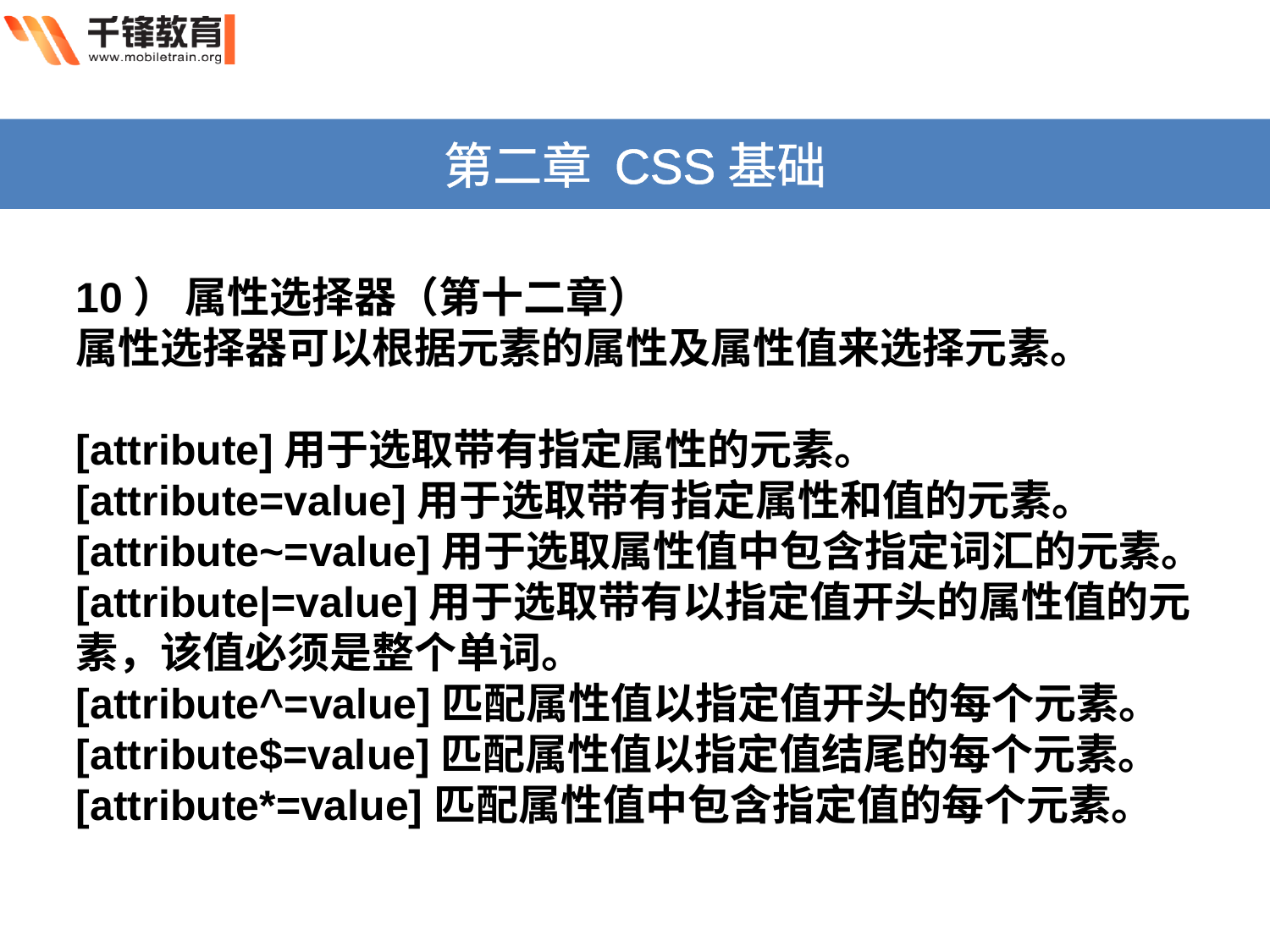

第二章 CSS基础
10） 属性选择器（第十二章）
属性选择器可以根据元素的属性及属性值来选择元素。

[attribute]用于选取带有指定属性的元素。
[attribute=value]用于选取带有指定属性和值的元素。
[attribute~=value]用于选取属性值中包含指定词汇的元素。
[attribute|=value]用于选取带有以指定值开头的属性值的元素，该值必须是整个单词。
[attribute^=value]匹配属性值以指定值开头的每个元素。
[attribute$=value]匹配属性值以指定值结尾的每个元素。
[attribute*=value]匹配属性值中包含指定值的每个元素。